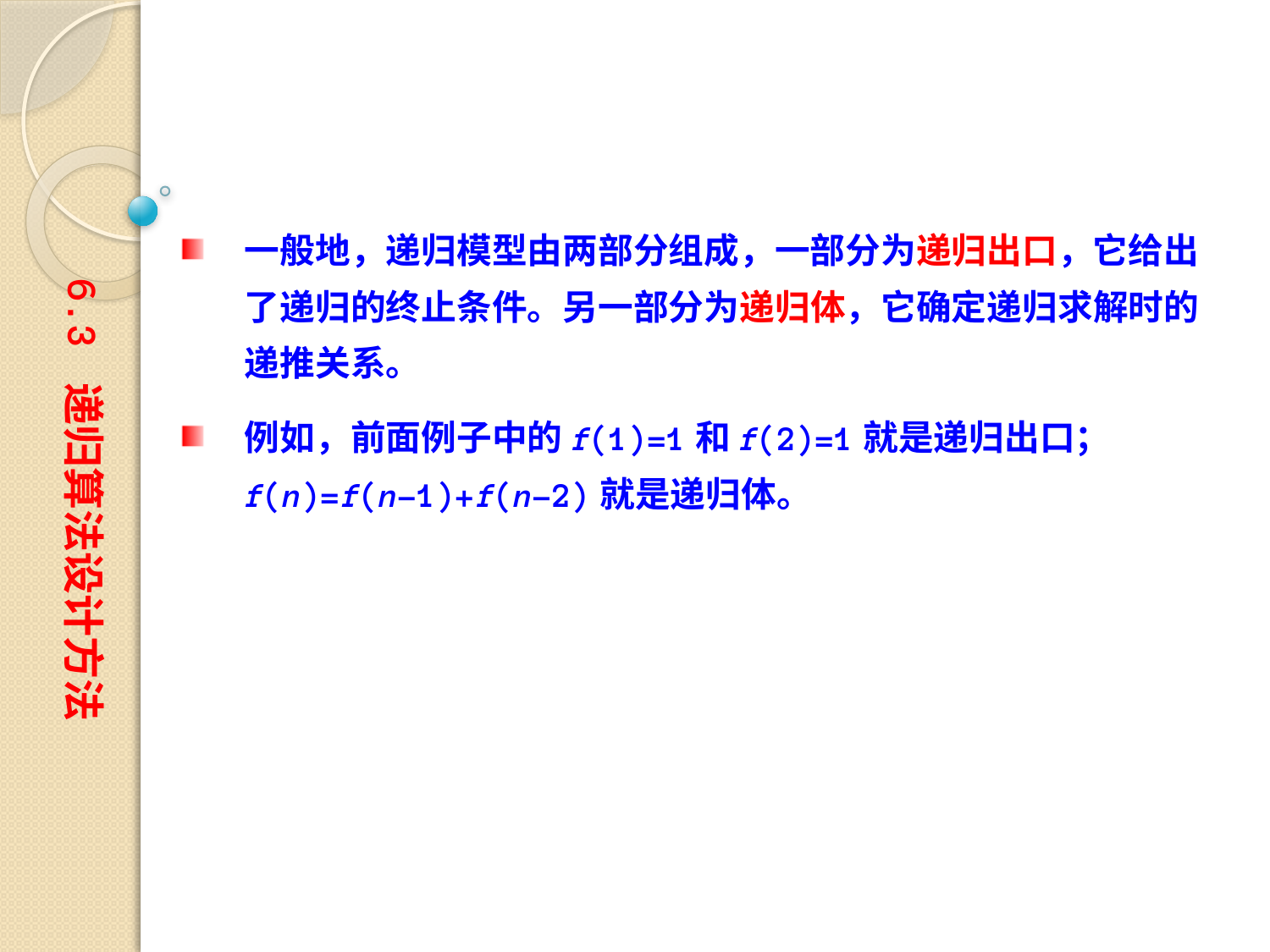

一般地，递归模型由两部分组成，一部分为递归出口，它给出了递归的终止条件。另一部分为递归体，它确定递归求解时的递推关系。
例如，前面例子中的f(1)=1和f(2)=1就是递归出口； f(n)=f(n-1)+f(n-2)就是递归体。
6.3 递归算法设计方法